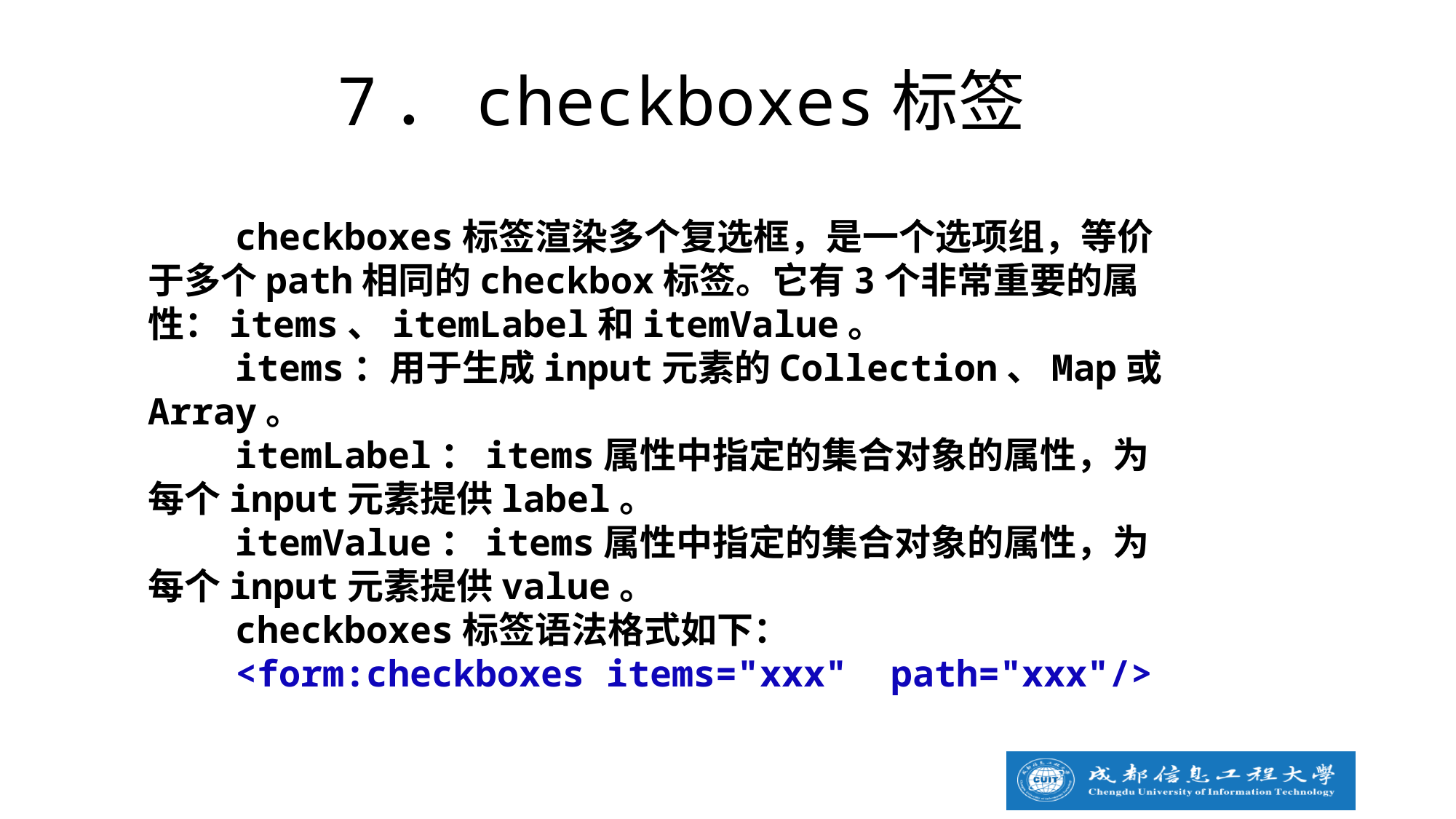

7．checkboxes标签
    checkboxes标签渲染多个复选框，是一个选项组，等价于多个path相同的checkbox标签。它有3个非常重要的属性：items、itemLabel和itemValue。
    items：用于生成input元素的Collection、Map或Array。
    itemLabel：items属性中指定的集合对象的属性，为每个input元素提供label。
    itemValue：items属性中指定的集合对象的属性，为每个input元素提供value。
    checkboxes标签语法格式如下：
    <form:checkboxes items="xxx"  path="xxx"/>